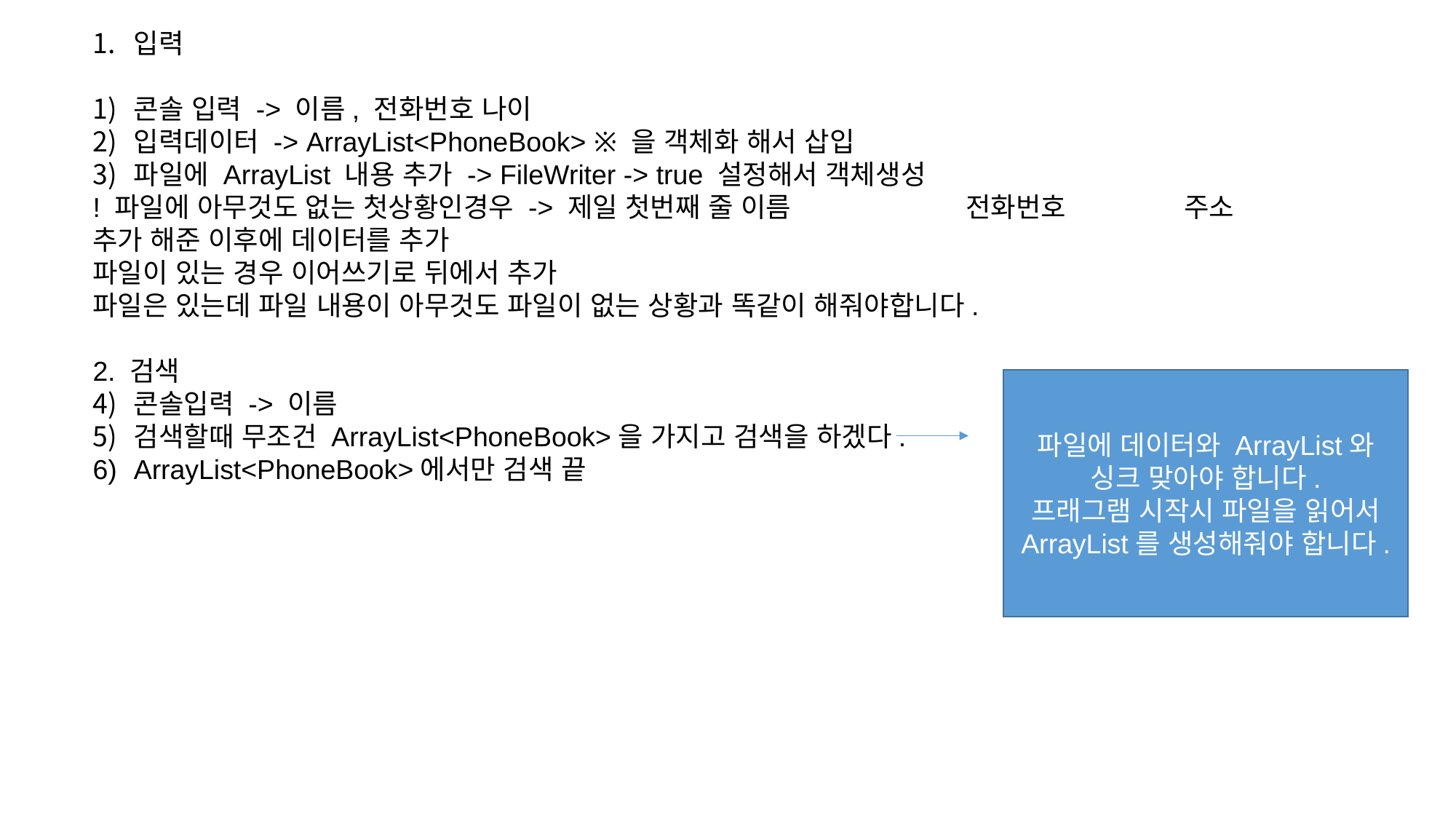

입력

콘솔 입력 -> 이름, 전화번호 나이
입력데이터 -> ArrayList<PhoneBook> ※ 을 객체화 해서 삽입
파일에 ArrayList 내용 추가 -> FileWriter -> true 설정해서 객체생성
! 파일에 아무것도 없는 첫상황인경우 -> 제일 첫번째 줄 이름		전화번호		주소
추가 해준 이후에 데이터를 추가
파일이 있는 경우 이어쓰기로 뒤에서 추가
파일은 있는데 파일 내용이 아무것도 파일이 없는 상황과 똑같이 해줘야합니다.

2. 검색
콘솔입력 -> 이름
검색할때 무조건 ArrayList<PhoneBook>을 가지고 검색을 하겠다.
ArrayList<PhoneBook>에서만 검색 끝

파일에 데이터와 ArrayList와 싱크 맞아야 합니다.
프래그램 시작시 파일을 읽어서
ArrayList를 생성해줘야 합니다.